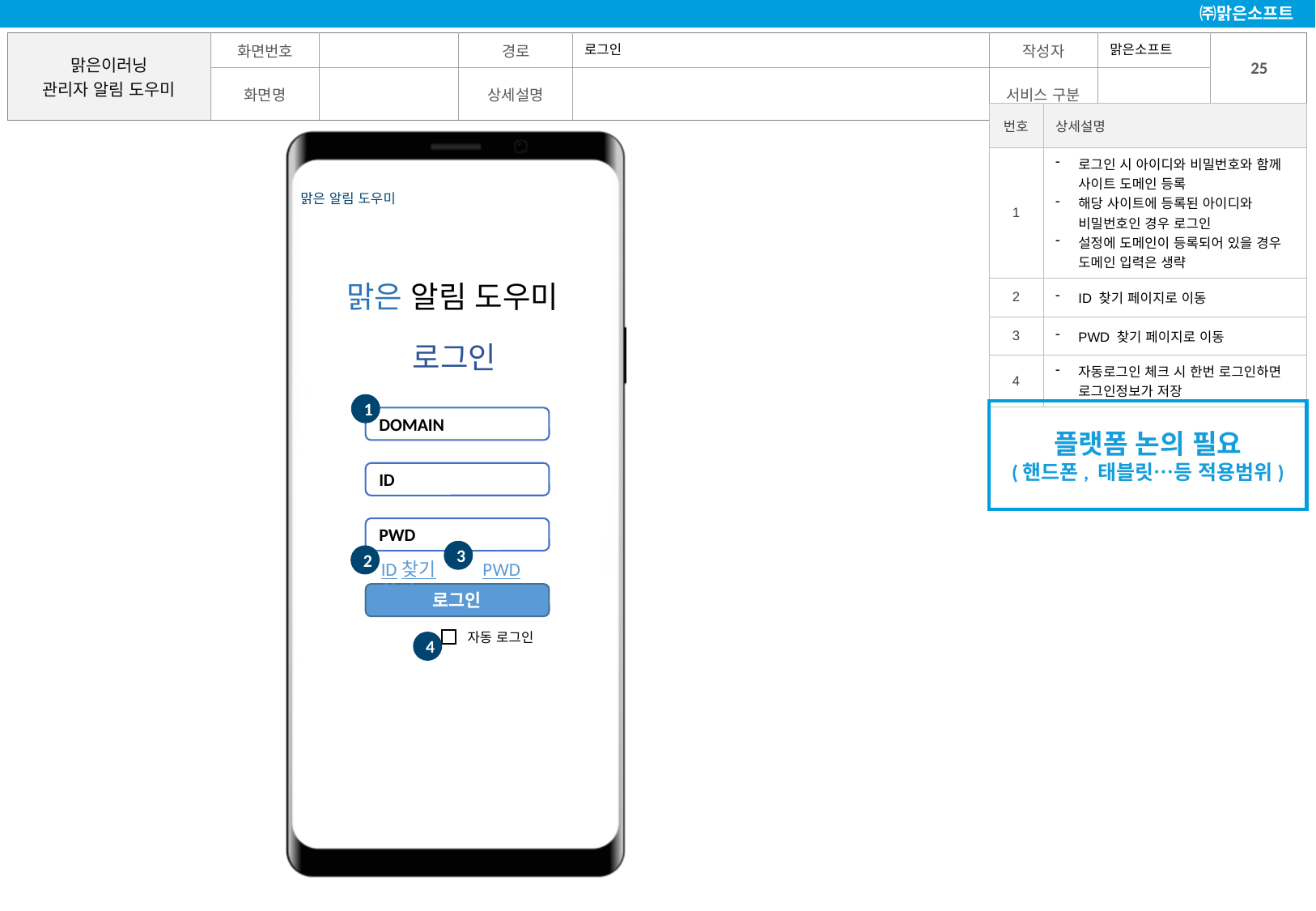

맑은소프트
로그인

| 번호 | 상세설명 |
| --- | --- |
| 1 | 로그인 시 아이디와 비밀번호와 함께 사이트 도메인 등록 해당 사이트에 등록된 아이디와 비밀번호인 경우 로그인 설정에 도메인이 등록되어 있을 경우 도메인 입력은 생략 |
| 2 | ID 찾기 페이지로 이동 |
| 3 | PWD 찾기 페이지로 이동 |
| 4 | 자동로그인 체크 시 한번 로그인하면 로그인정보가 저장 |
맑은 알림 도우미
로그인
1
플랫폼 논의 필요
(핸드폰, 태블릿…등 적용범위)
DOMAIN
ID
PWD
3
2
ID찾기        PWD 찾기
로그인
자동 로그인

4